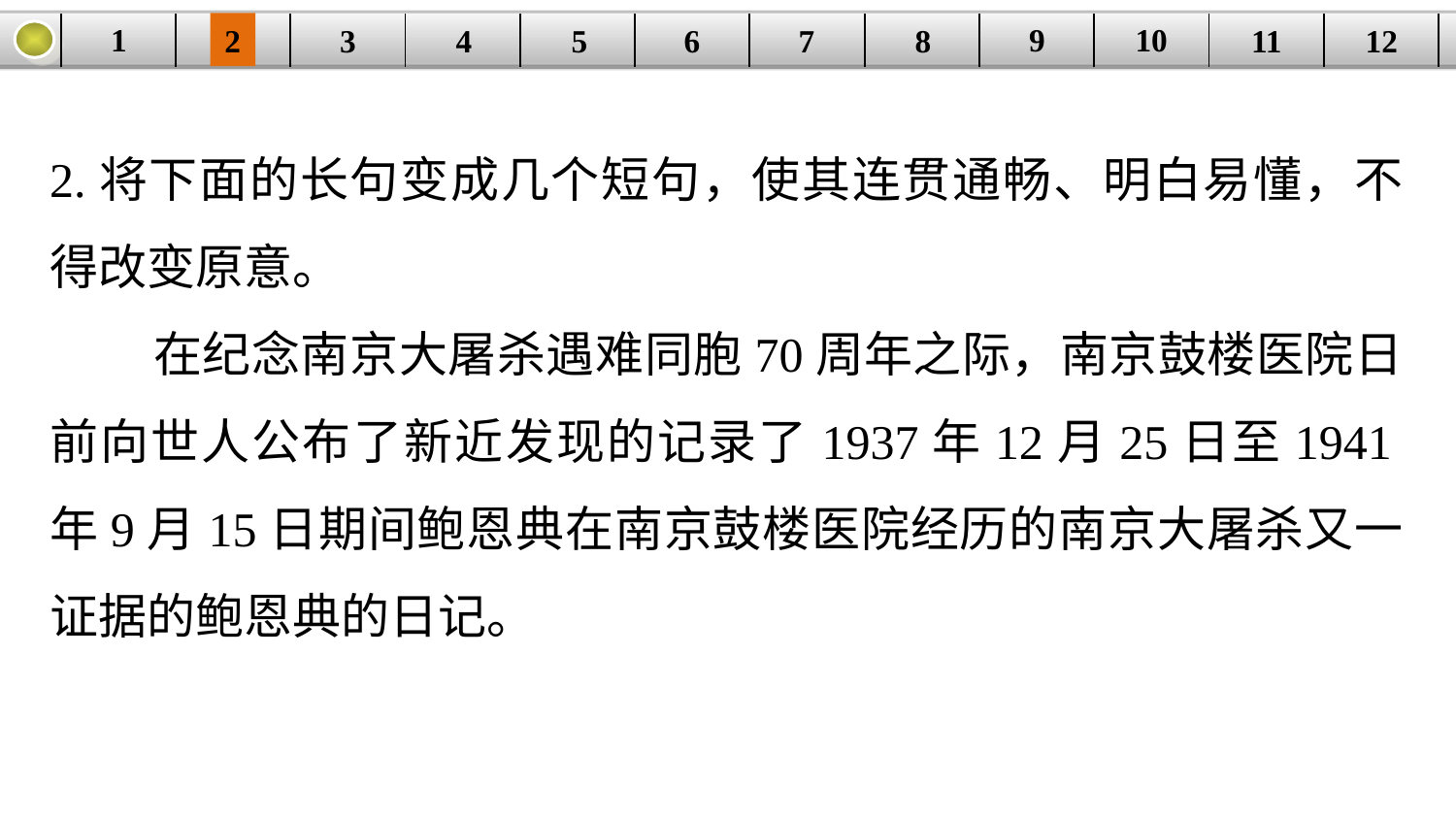

9
10
1
3
4
5
6
8
11
2
12
|  |  |  |  |  |  |  |  |  |  |  |  |
| --- | --- | --- | --- | --- | --- | --- | --- | --- | --- | --- | --- |
7

2.将下面的长句变成几个短句，使其连贯通畅、明白易懂，不得改变原意。
        在纪念南京大屠杀遇难同胞70周年之际，南京鼓楼医院日前向世人公布了新近发现的记录了1937年12月25日至1941年9月15日期间鲍恩典在南京鼓楼医院经历的南京大屠杀又一证据的鲍恩典的日记。